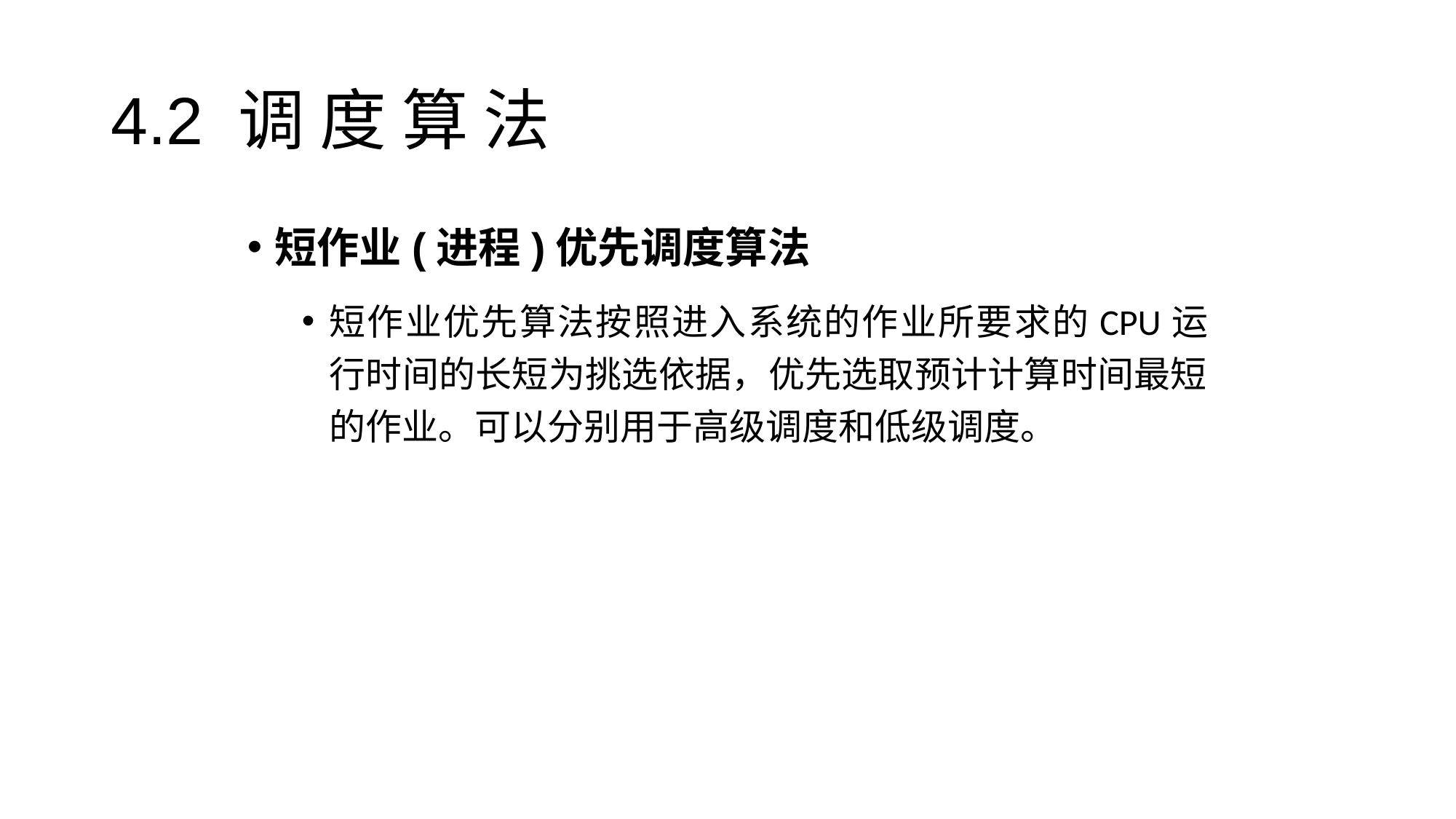

4.2 调 度 算 法
短作业(进程)优先调度算法
短作业优先算法按照进入系统的作业所要求的CPU运行时间的长短为挑选依据，优先选取预计计算时间最短的作业。可以分别用于高级调度和低级调度。
4